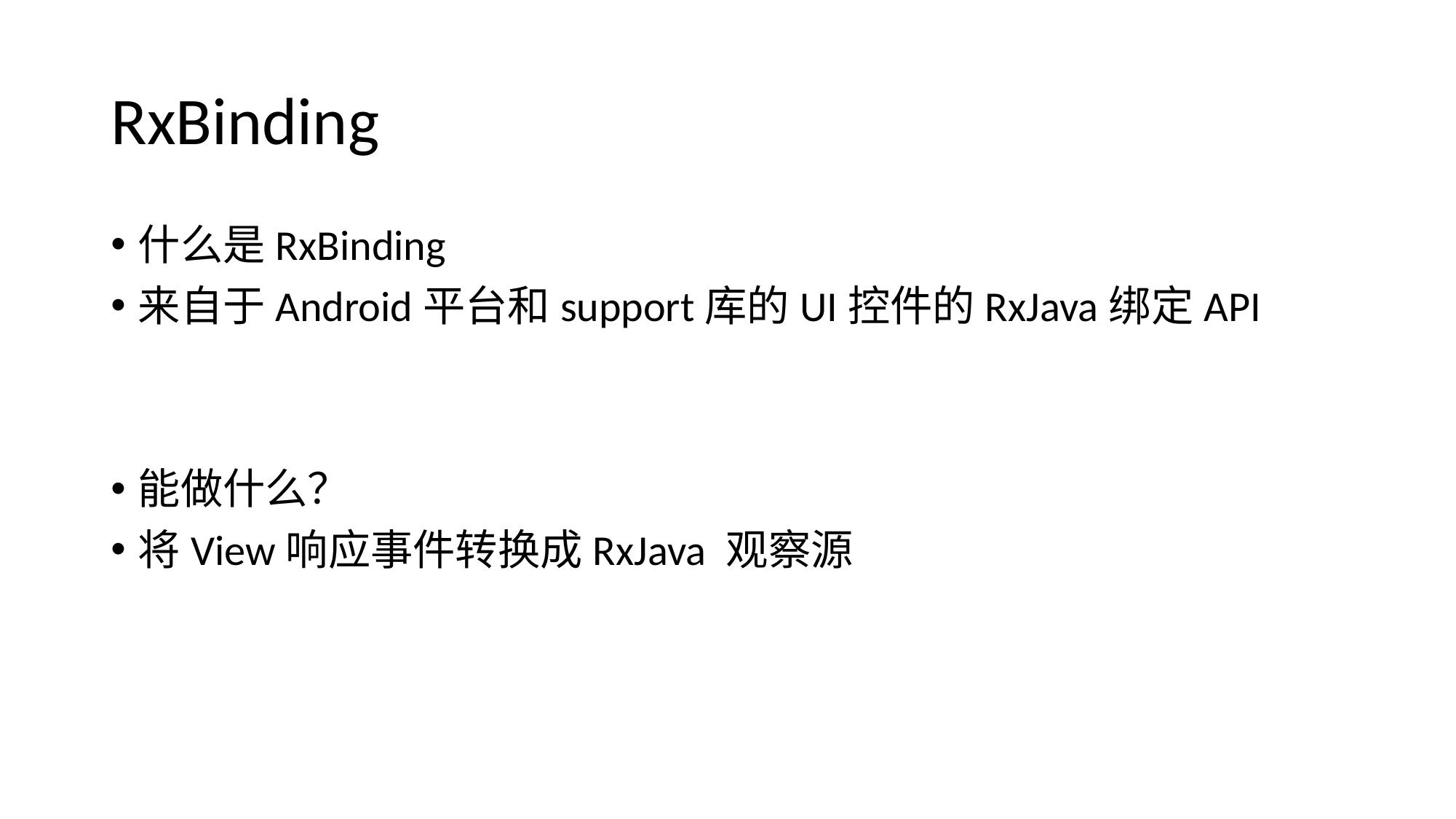

# RxBinding
什么是RxBinding
来自于Android平台和support库的UI控件的RxJava绑定API

能做什么？
将View响应事件转换成RxJava 观察源